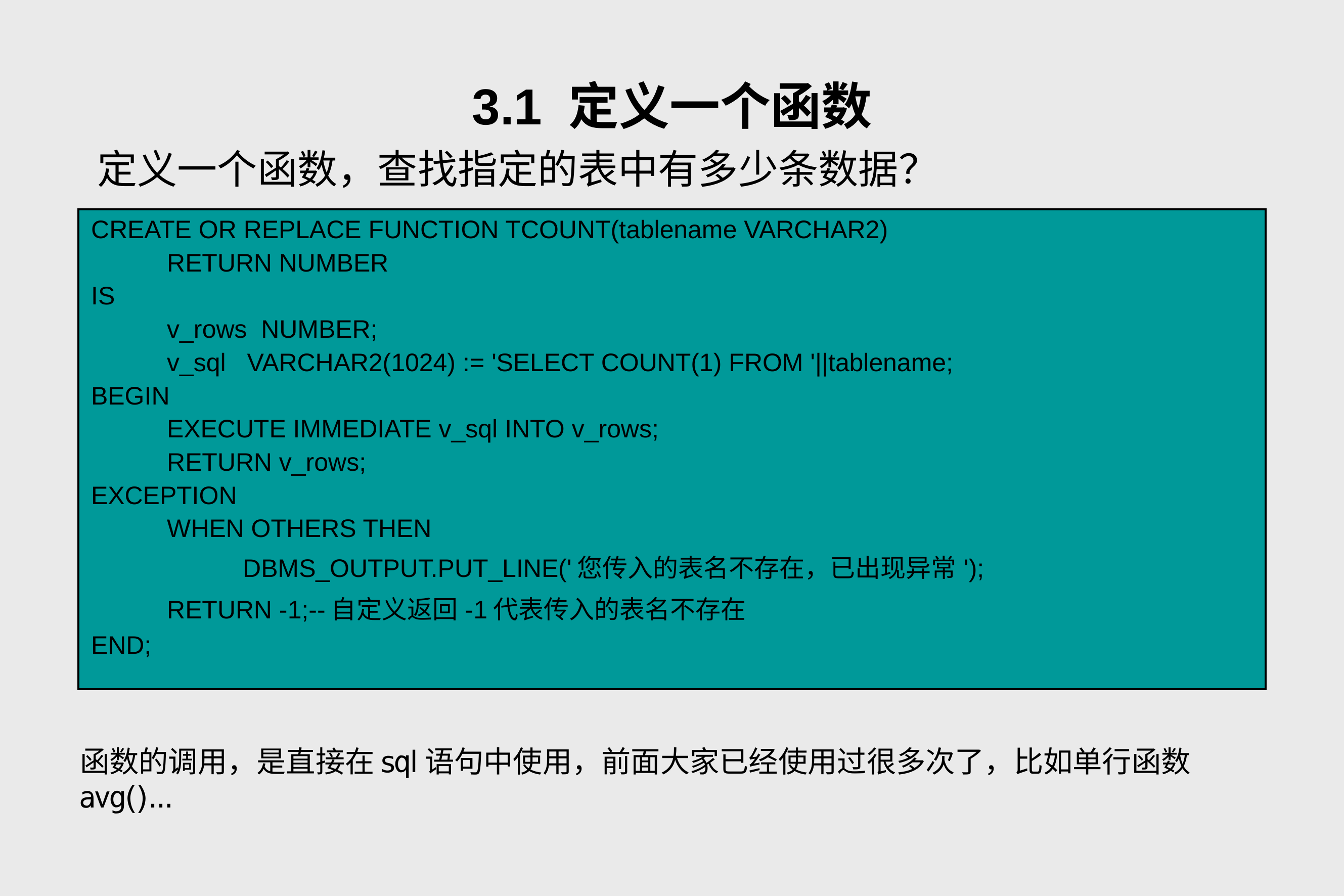

# 3.1 定义一个函数
定义一个函数，查找指定的表中有多少条数据？
| CREATE OR REPLACE FUNCTION TCOUNT(tablename VARCHAR2) RETURN NUMBER IS v\_rows NUMBER; v\_sql VARCHAR2(1024) := 'SELECT COUNT(1) FROM '||tablename; BEGIN EXECUTE IMMEDIATE v\_sql INTO v\_rows; RETURN v\_rows; EXCEPTION WHEN OTHERS THEN DBMS\_OUTPUT.PUT\_LINE('您传入的表名不存在，已出现异常'); RETURN -1;--自定义返回-1代表传入的表名不存在 END; |
| --- |
函数的调用，是直接在sql语句中使用，前面大家已经使用过很多次了，比如单行函数avg()…